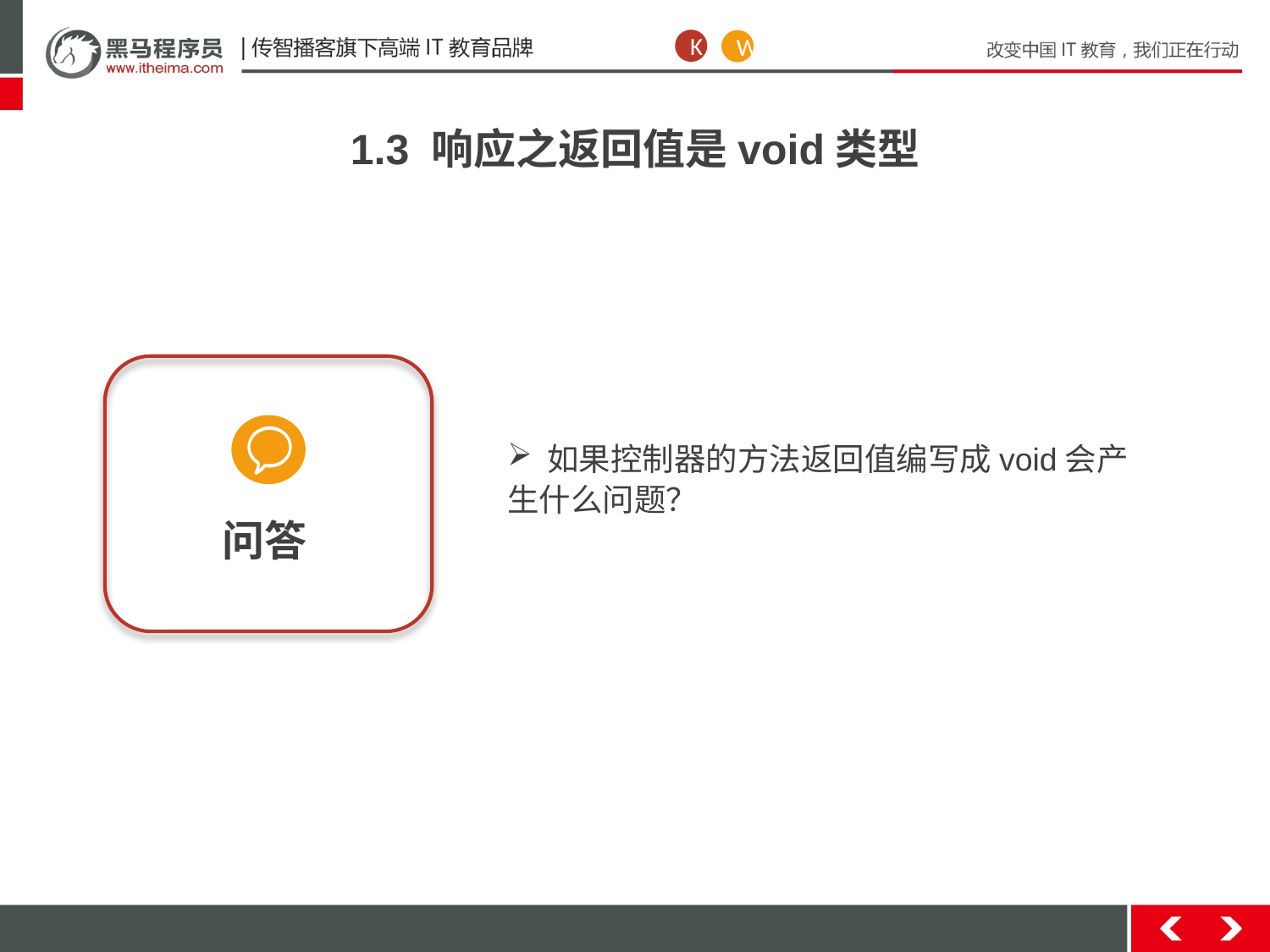

K
W
1.3 响应之返回值是void类型

问答
如果控制器的方法返回值编写成void会产
生什么问题？